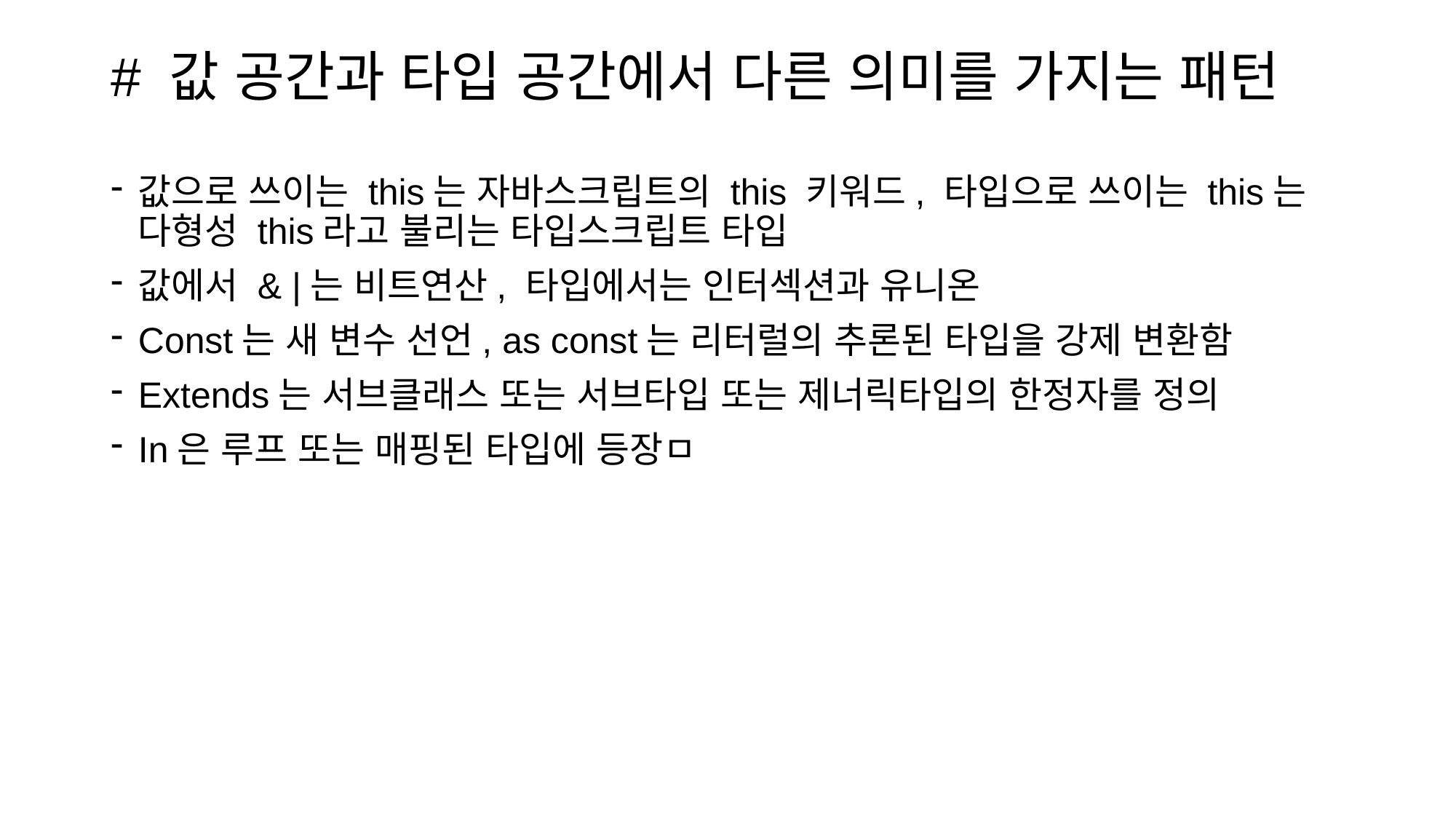

# # 값 공간과 타입 공간에서 다른 의미를 가지는 패턴
값으로 쓰이는 this는 자바스크립트의 this 키워드, 타입으로 쓰이는 this는 다형성 this라고 불리는 타입스크립트 타입
값에서 & |는 비트연산, 타입에서는 인터섹션과 유니온
Const는 새 변수 선언, as const는 리터럴의 추론된 타입을 강제 변환함
Extends는 서브클래스 또는 서브타입 또는 제너릭타입의 한정자를 정의
In은 루프 또는 매핑된 타입에 등장ㅁ